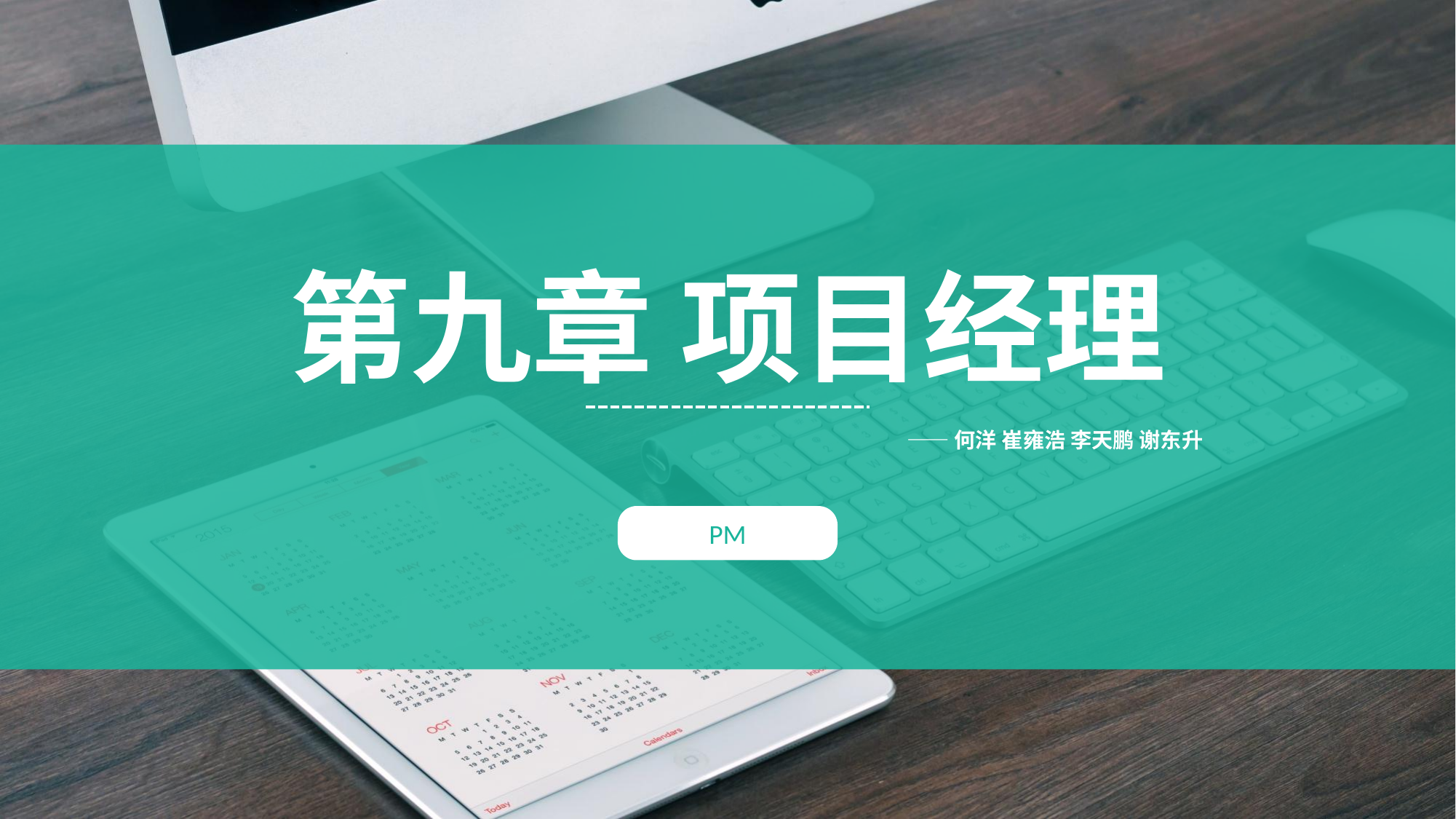

第九章 项目经理
						——何洋 崔雍浩 李天鹏 谢东升
PM